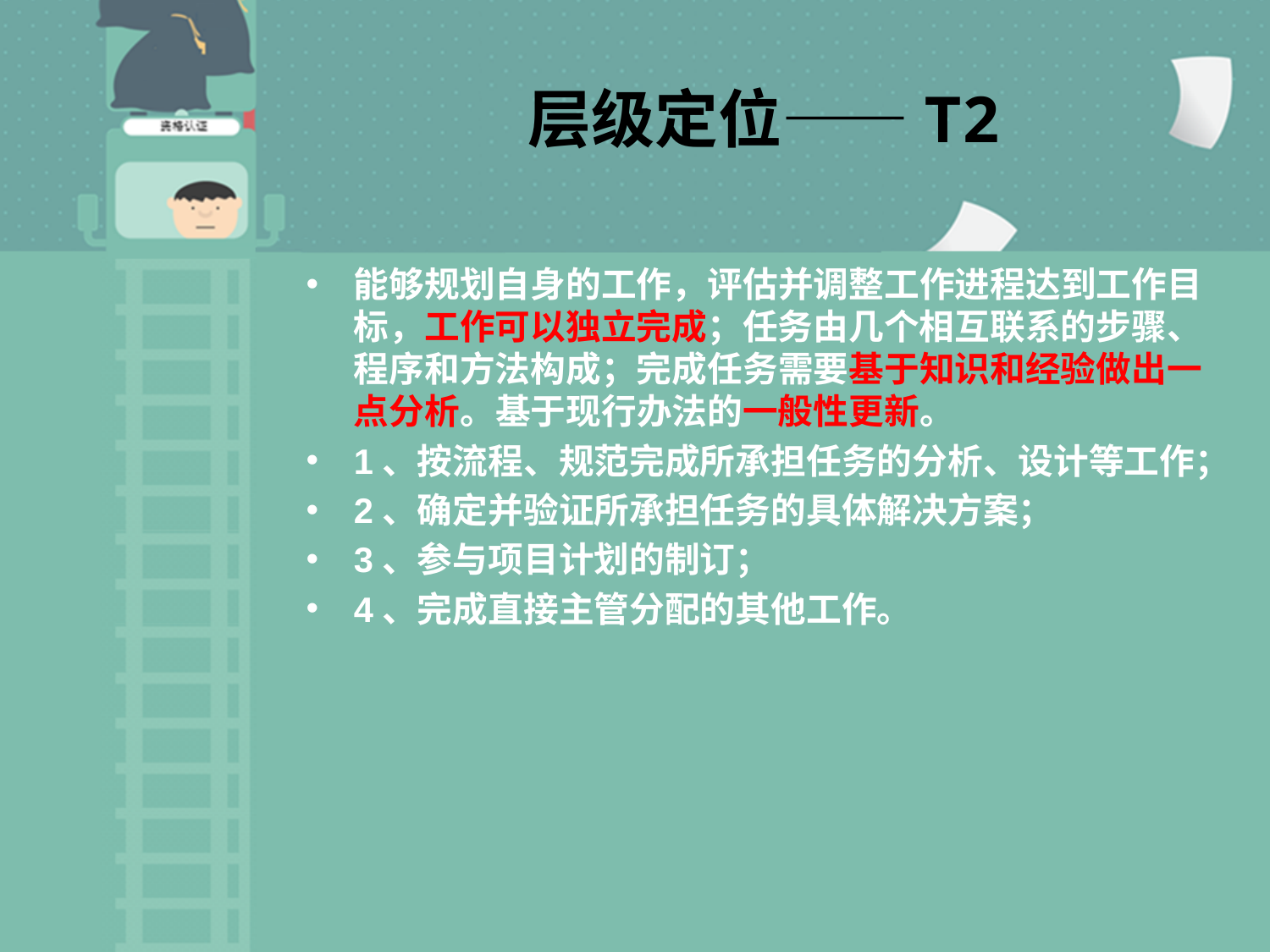

# 层级定位——T2
能够规划自身的工作，评估并调整工作进程达到工作目标，工作可以独立完成；任务由几个相互联系的步骤、程序和方法构成；完成任务需要基于知识和经验做出一点分析。基于现行办法的一般性更新。
1、按流程、规范完成所承担任务的分析、设计等工作；
2、确定并验证所承担任务的具体解决方案；
3、参与项目计划的制订；
4、完成直接主管分配的其他工作。